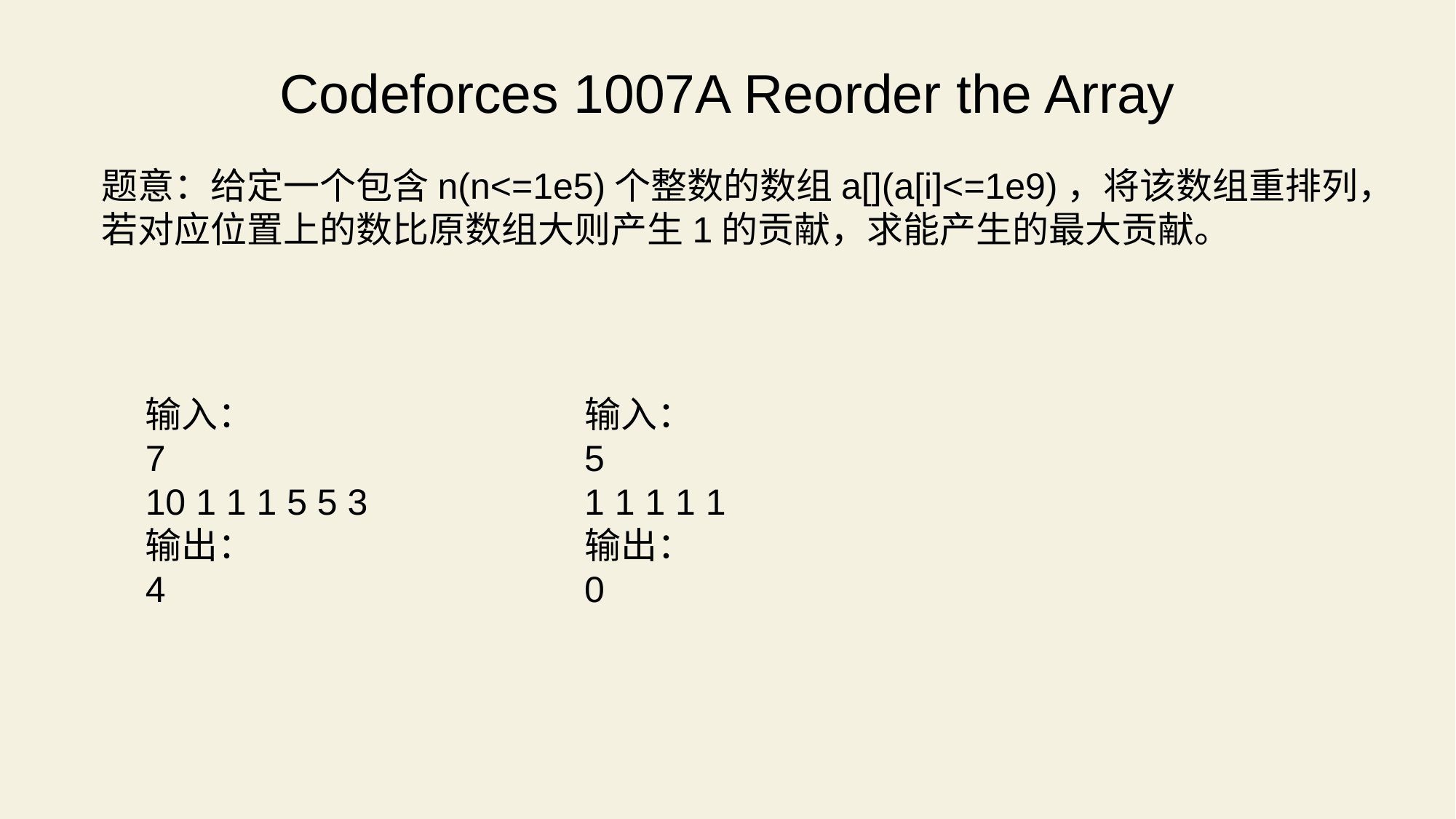

Codeforces 1007A Reorder the Array
题意：给定一个包含n(n<=1e5)个整数的数组a[](a[i]<=1e9)，将该数组重排列，
若对应位置上的数比原数组大则产生1的贡献，求能产生的最大贡献。
输入：
7
10 1 1 1 5 5 3
输出：
4
输入：
5
1 1 1 1 1
输出：
0